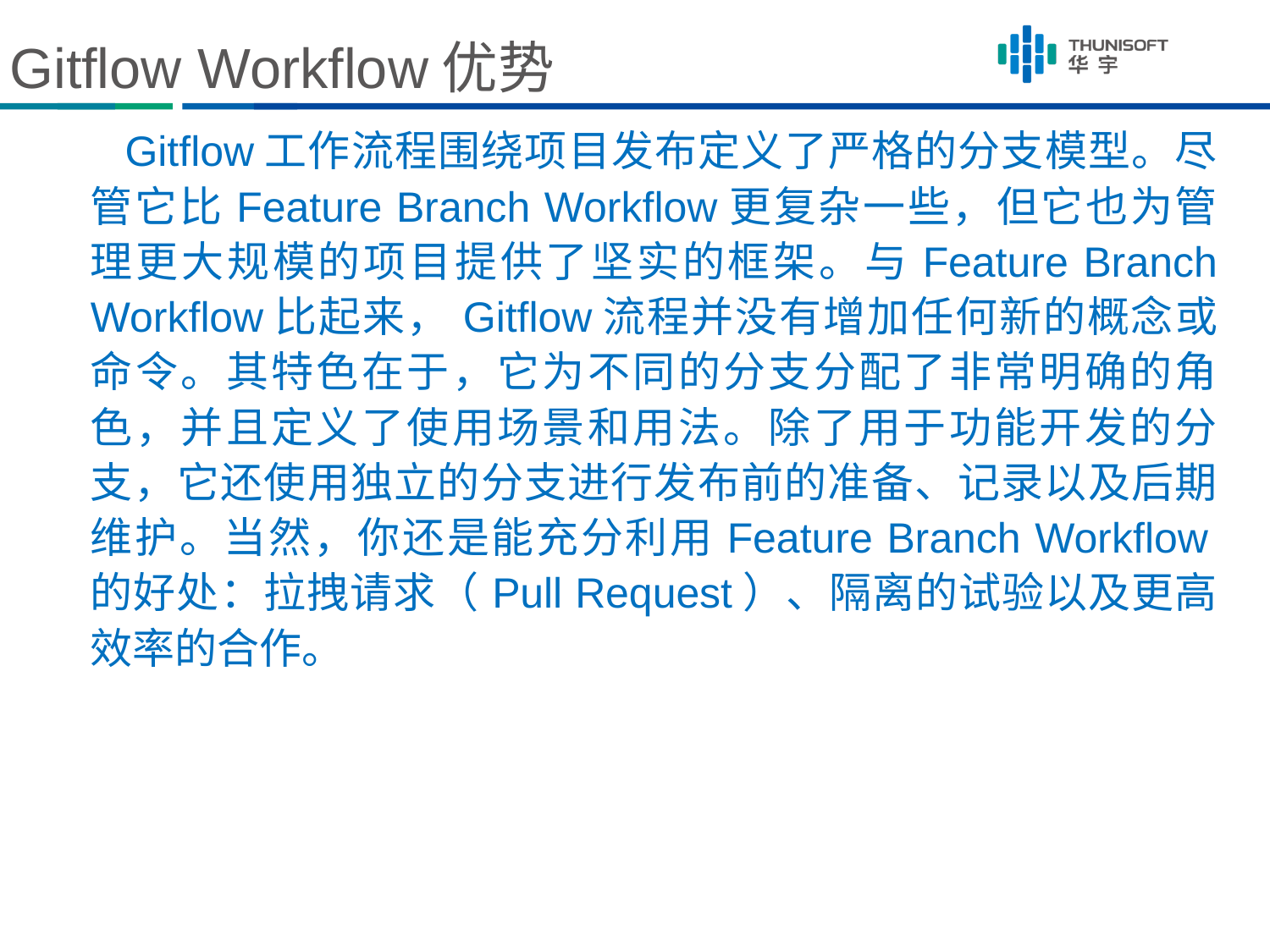

Gitflow Workflow优势
      Gitflow工作流程围绕项目发布定义了严格的分支模型。尽管它比Feature Branch Workflow更复杂一些，但它也为管理更大规模的项目提供了坚实的框架。与Feature Branch Workflow比起来，Gitflow流程并没有增加任何新的概念或命令。其特色在于，它为不同的分支分配了非常明确的角色，并且定义了使用场景和用法。除了用于功能开发的分支，它还使用独立的分支进行发布前的准备、记录以及后期维护。当然，你还是能充分利用Feature Branch Workflow的好处：拉拽请求（Pull Request）、隔离的试验以及更高效率的合作。